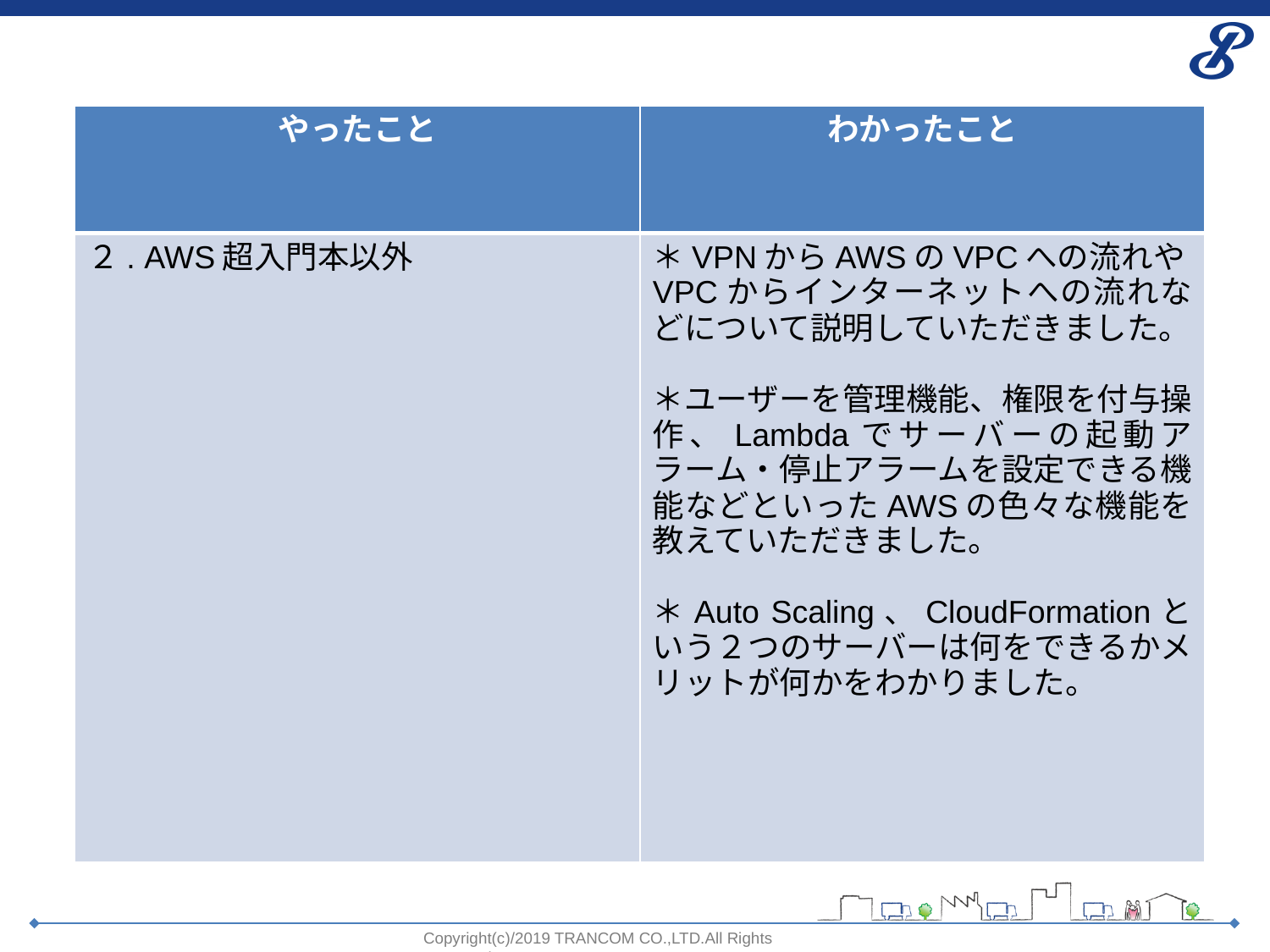

| やったこと | わかったこと |
| --- | --- |
| ２. AWS超入門本以外 | ＊VPNからAWSのVPCへの流れやVPCからインターネットへの流れなどについて説明していただきました。 ＊ユーザーを管理機能、権限を付与操作、Lambdaでサーバーの起動アラーム・停止アラームを設定できる機能などといったAWSの色々な機能を教えていただきました。 ＊Auto Scaling、CloudFormationという２つのサーバーは何をできるかメリットが何かをわかりました。 |